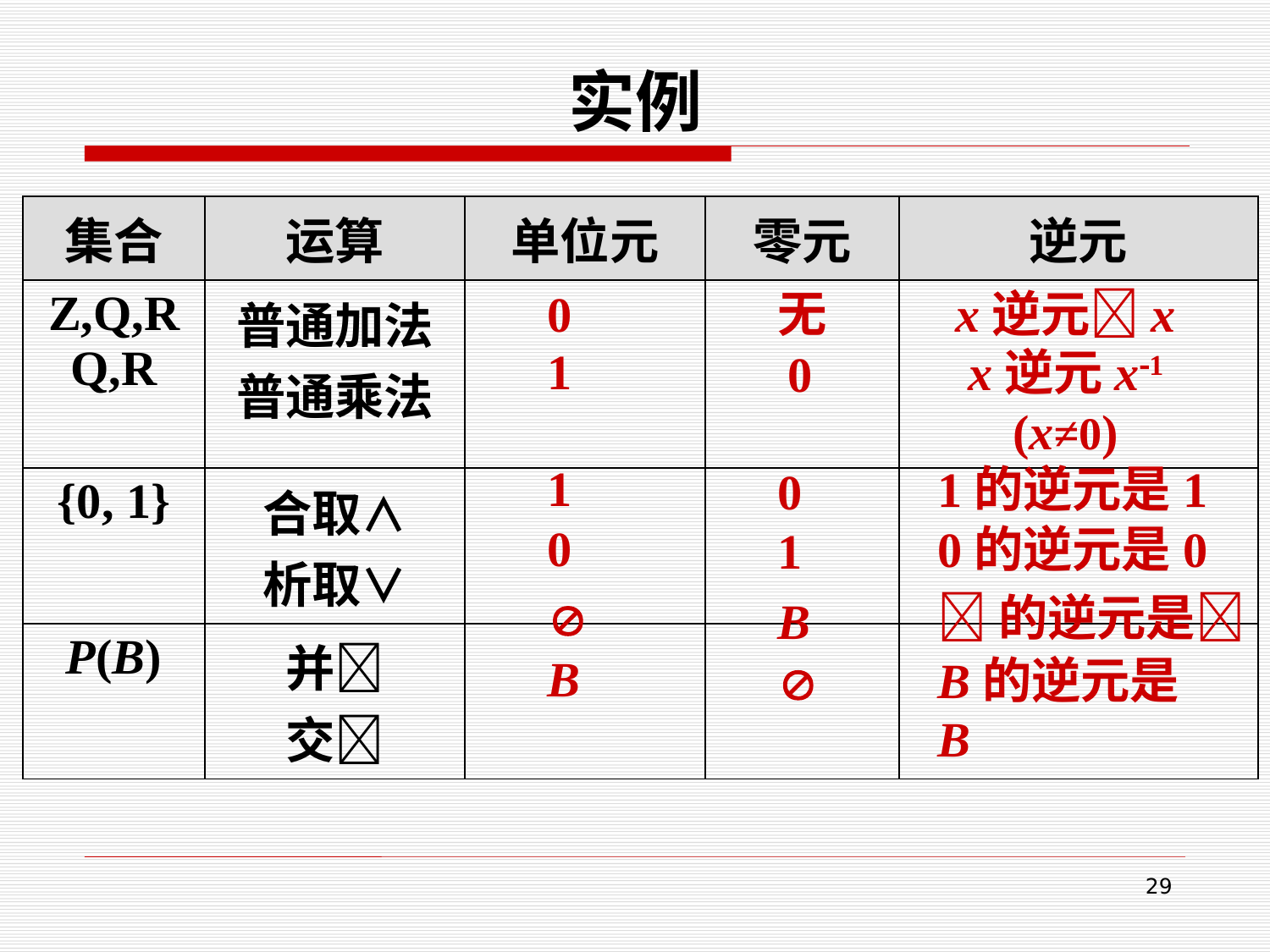

# 实例
| 集合 | 运算 | 单位元 | 零元 | 逆元 |
| --- | --- | --- | --- | --- |
| Z,Q,R Q,R | 普通加法普通乘法 |  |  |  |
| {0, 1} | 合取∧ 析取∨ |  |  |  |
| P(B) | 并∪ 交∩ |  |  |  |
0
无
x逆元−x
1
x逆元x−1
(x≠0)
0
1
1的逆元是1
0
0
0的逆元是0
1
∅
∅的逆元是∅
B
B
B的逆元是B
∅
29